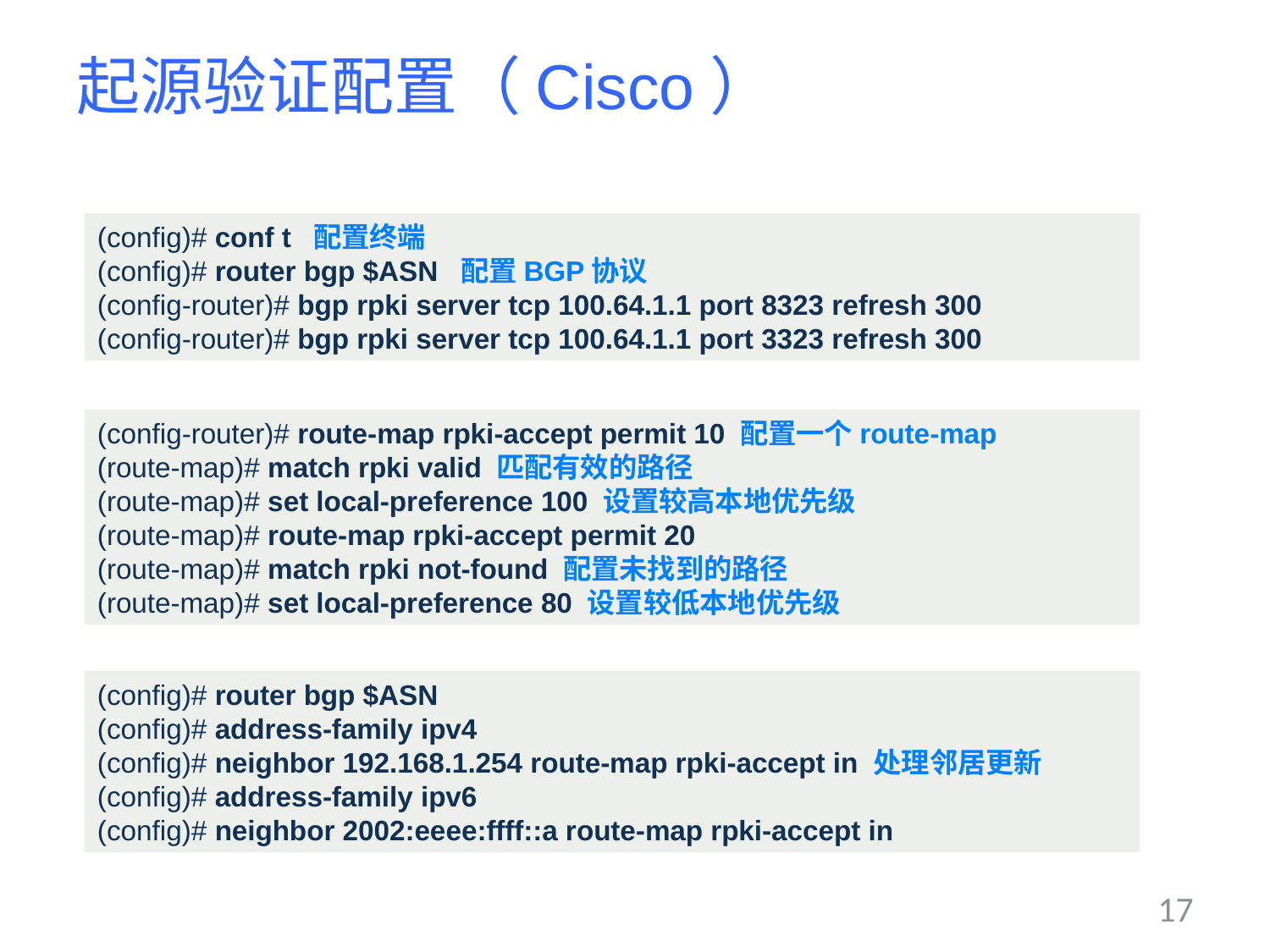

# 起源验证配置（Cisco）
(config)# conf t  配置终端
(config)# router bgp $ASN  配置BGP协议
(config-router)# bgp rpki server tcp 100.64.1.1 port 8323 refresh 300
(config-router)# bgp rpki server tcp 100.64.1.1 port 3323 refresh 300
(config-router)# route-map rpki-accept permit 10 配置一个route-map
(route-map)# match rpki valid 匹配有效的路径
(route-map)# set local-preference 100 设置较高本地优先级
(route-map)# route-map rpki-accept permit 20
(route-map)# match rpki not-found 配置未找到的路径
(route-map)# set local-preference 80 设置较低本地优先级
(config)# router bgp $ASN
(config)# address-family ipv4
(config)# neighbor 192.168.1.254 route-map rpki-accept in 处理邻居更新
(config)# address-family ipv6
(config)# neighbor 2002:eeee:ffff::a route-map rpki-accept in
17